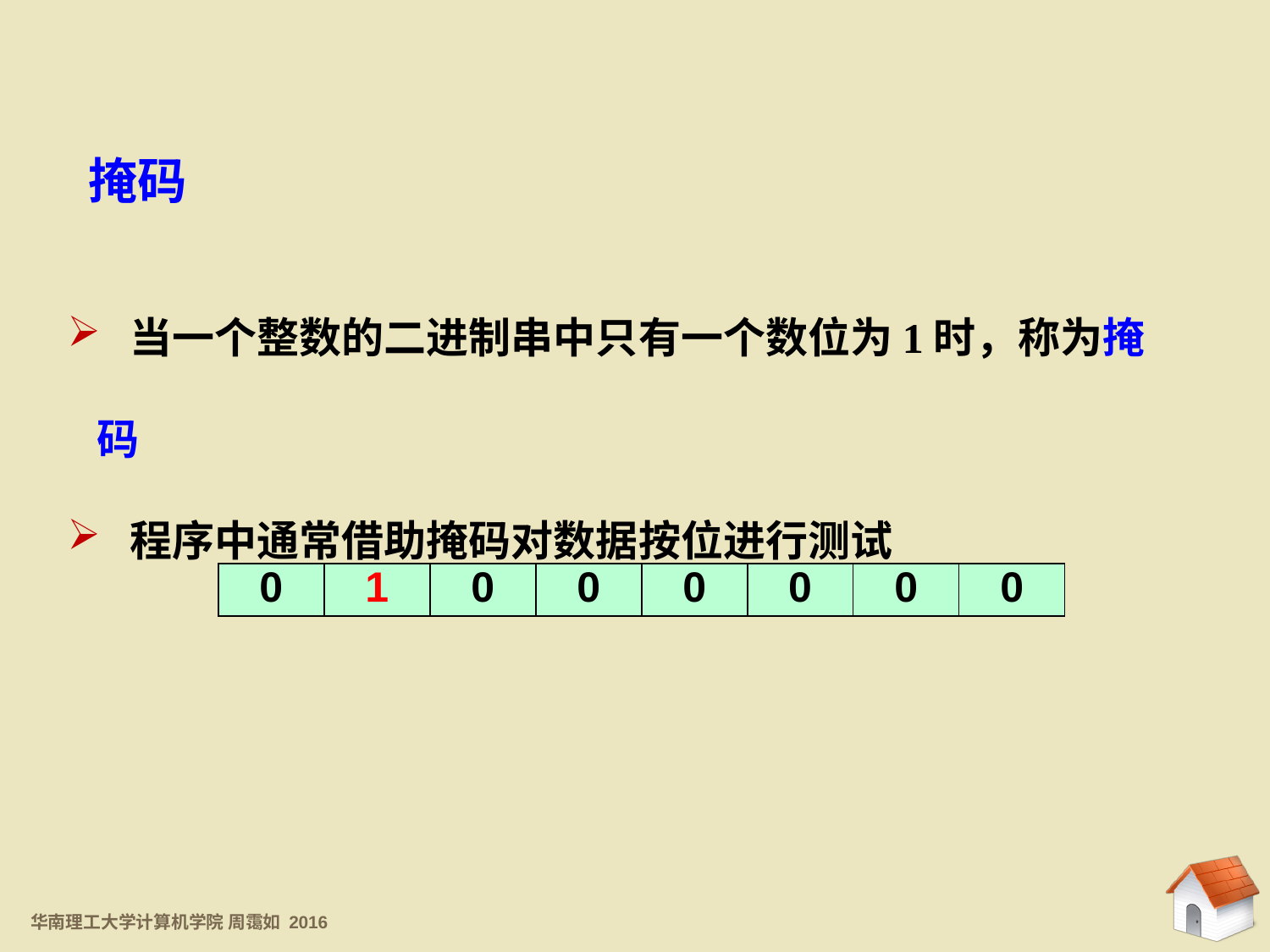

掩码
  当一个整数的二进制串中只有一个数位为1时，称为掩码
  程序中通常借助掩码对数据按位进行测试
| 0 | 1 | 0 | 0 | 0 | 0 | 0 | 0 |
| --- | --- | --- | --- | --- | --- | --- | --- |